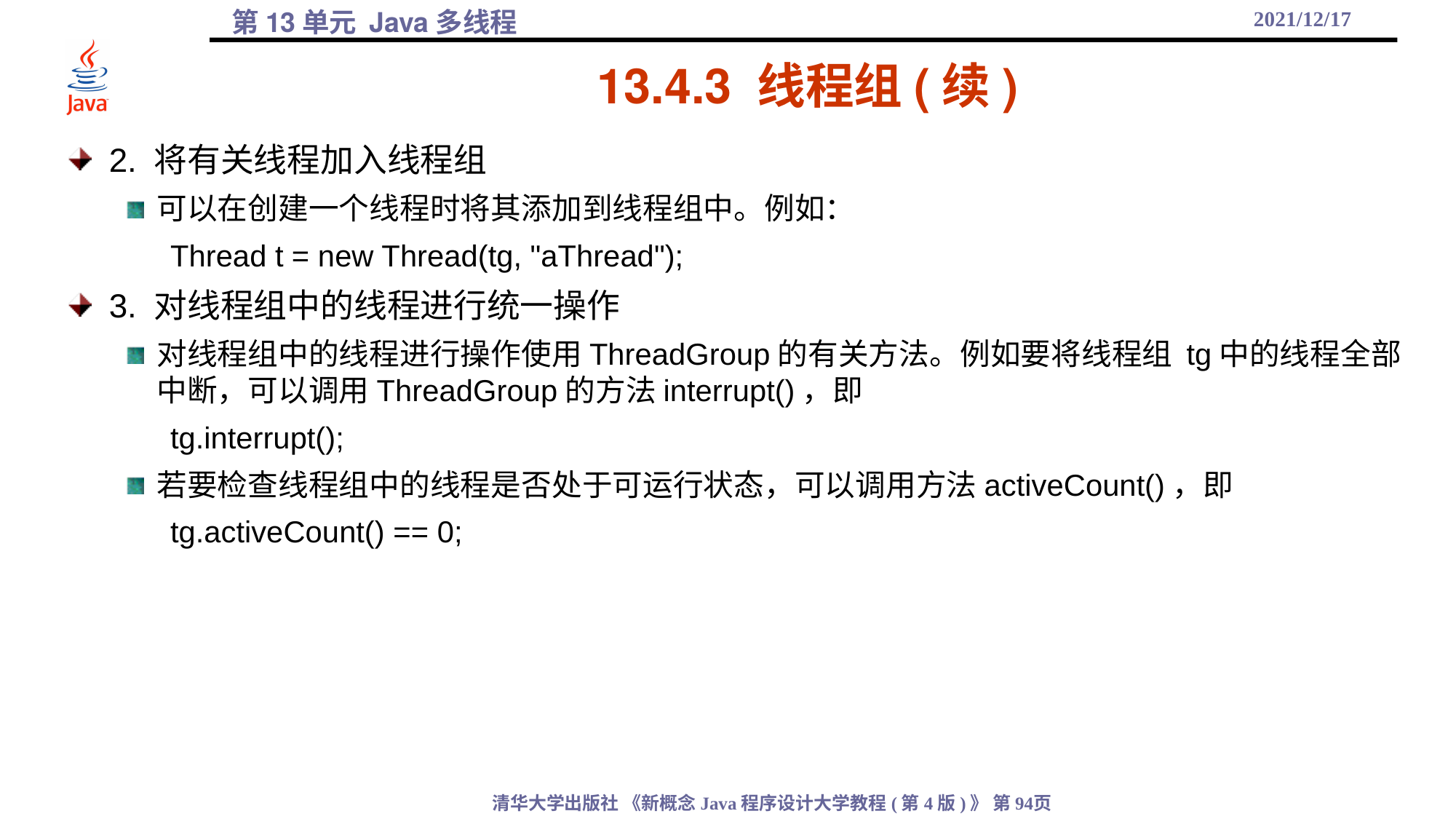

2021/12/17
# 13.4.3 线程组(续)
2. 将有关线程加入线程组
可以在创建一个线程时将其添加到线程组中。例如：
Thread t = new Thread(tg, "aThread");
3. 对线程组中的线程进行统一操作
对线程组中的线程进行操作使用ThreadGroup的有关方法。例如要将线程组 tg中的线程全部中断，可以调用ThreadGroup的方法interrupt()，即
tg.interrupt();
若要检查线程组中的线程是否处于可运行状态，可以调用方法activeCount()，即
tg.activeCount() == 0;